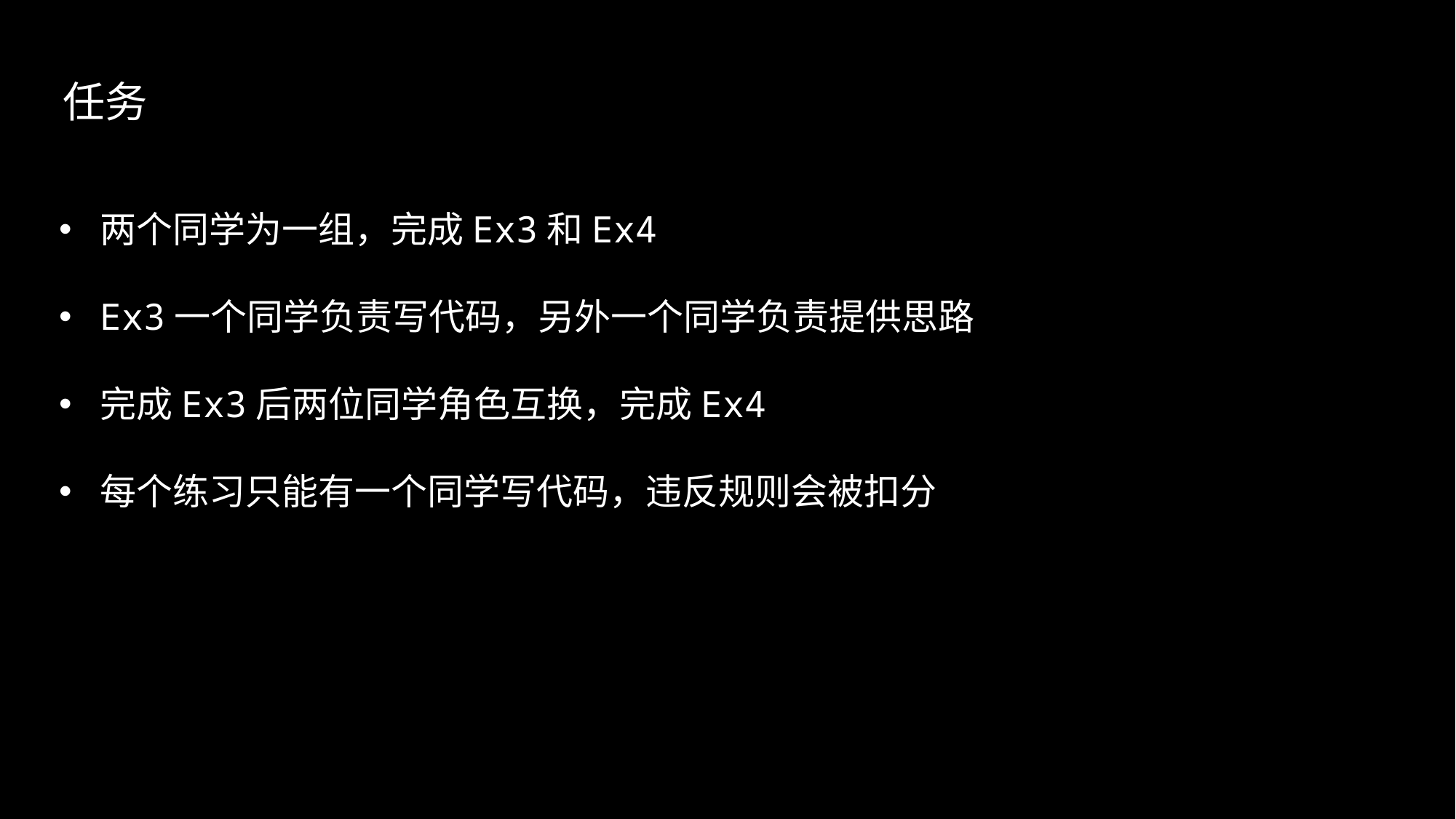

任务

两个同学为一组，完成Ex3和Ex4

Ex3一个同学负责写代码，另外一个同学负责提供思路

完成Ex3后两位同学角色互换，完成Ex4

每个练习只能有一个同学写代码，违反规则会被扣分